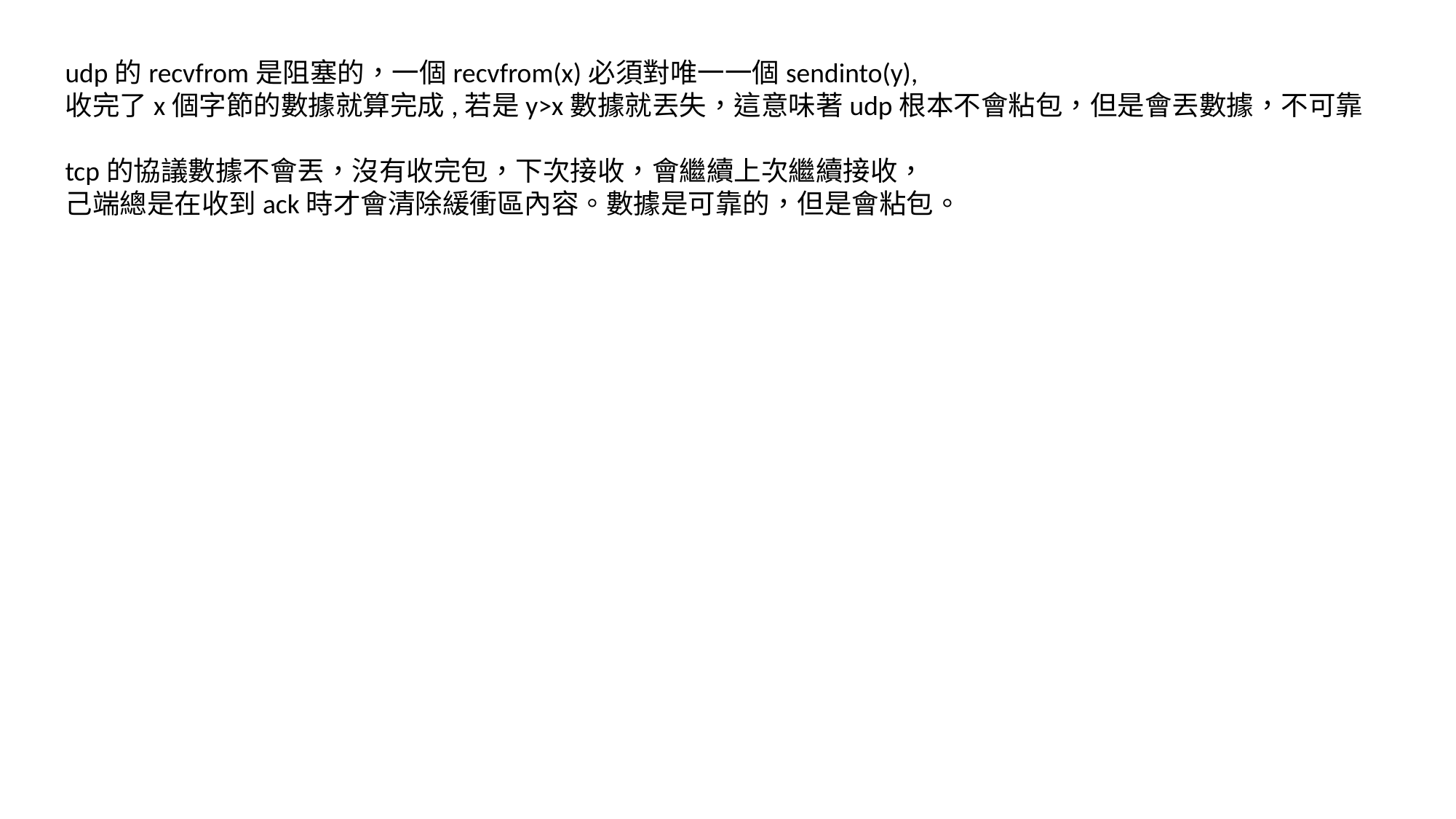

udp的recvfrom是阻塞的，一個recvfrom(x)必須對唯一一個sendinto(y),
收完了x個字節的數據就算完成,若是y>x數據就丟失，這意味著udp根本不會粘包，但是會丟數據，不可靠

tcp的協議數據不會丟，沒有收完包，下次接收，會繼續上次繼續接收，
己端總是在收到ack時才會清除緩衝區內容。數據是可靠的，但是會粘包。